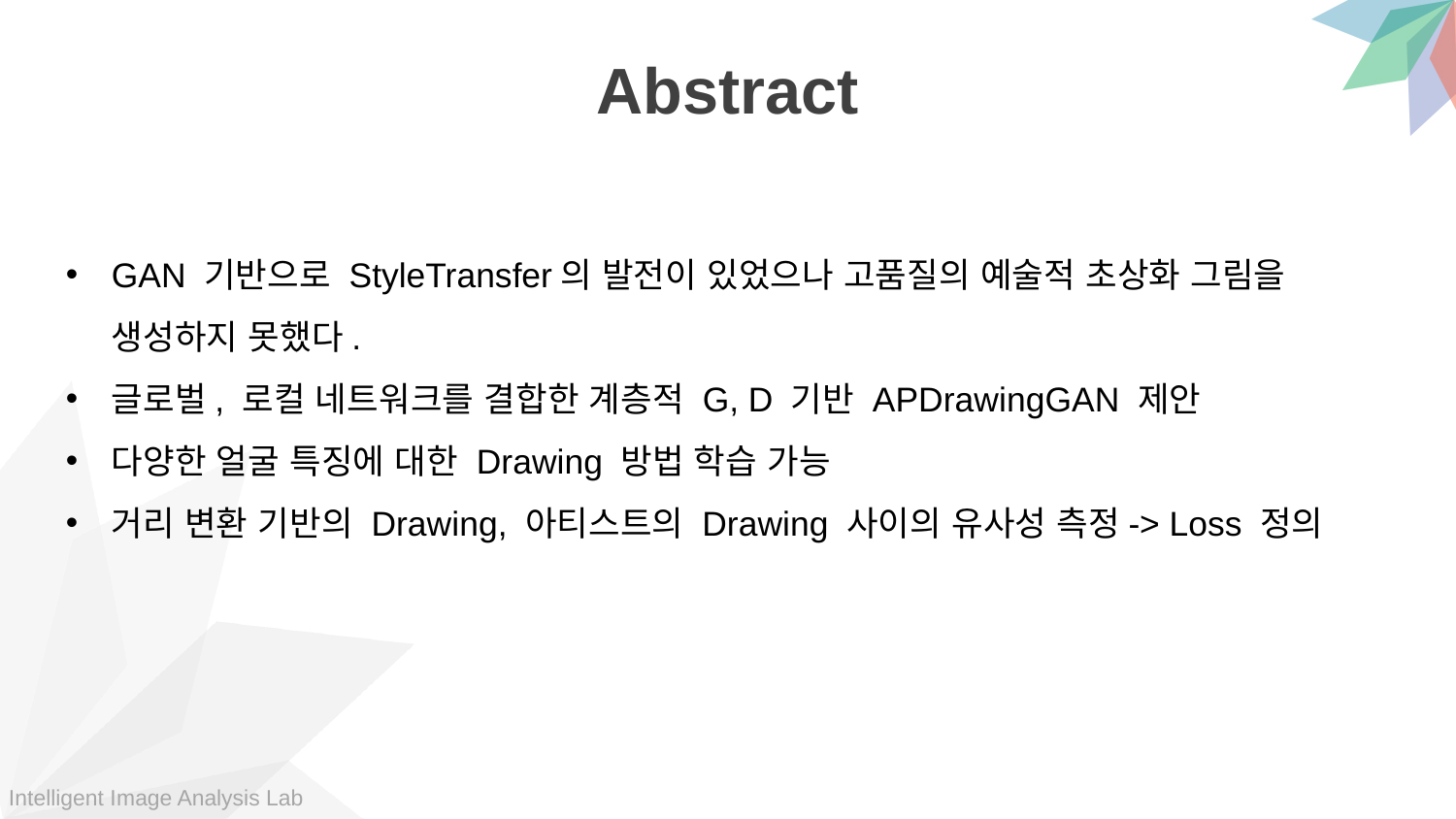

Abstract
GAN 기반으로 StyleTransfer의 발전이 있었으나 고품질의 예술적 초상화 그림을 생성하지 못했다.
글로벌, 로컬 네트워크를 결합한 계층적 G, D 기반 APDrawingGAN 제안
다양한 얼굴 특징에 대한 Drawing 방법 학습 가능
거리 변환 기반의 Drawing, 아티스트의 Drawing 사이의 유사성 측정-> Loss 정의